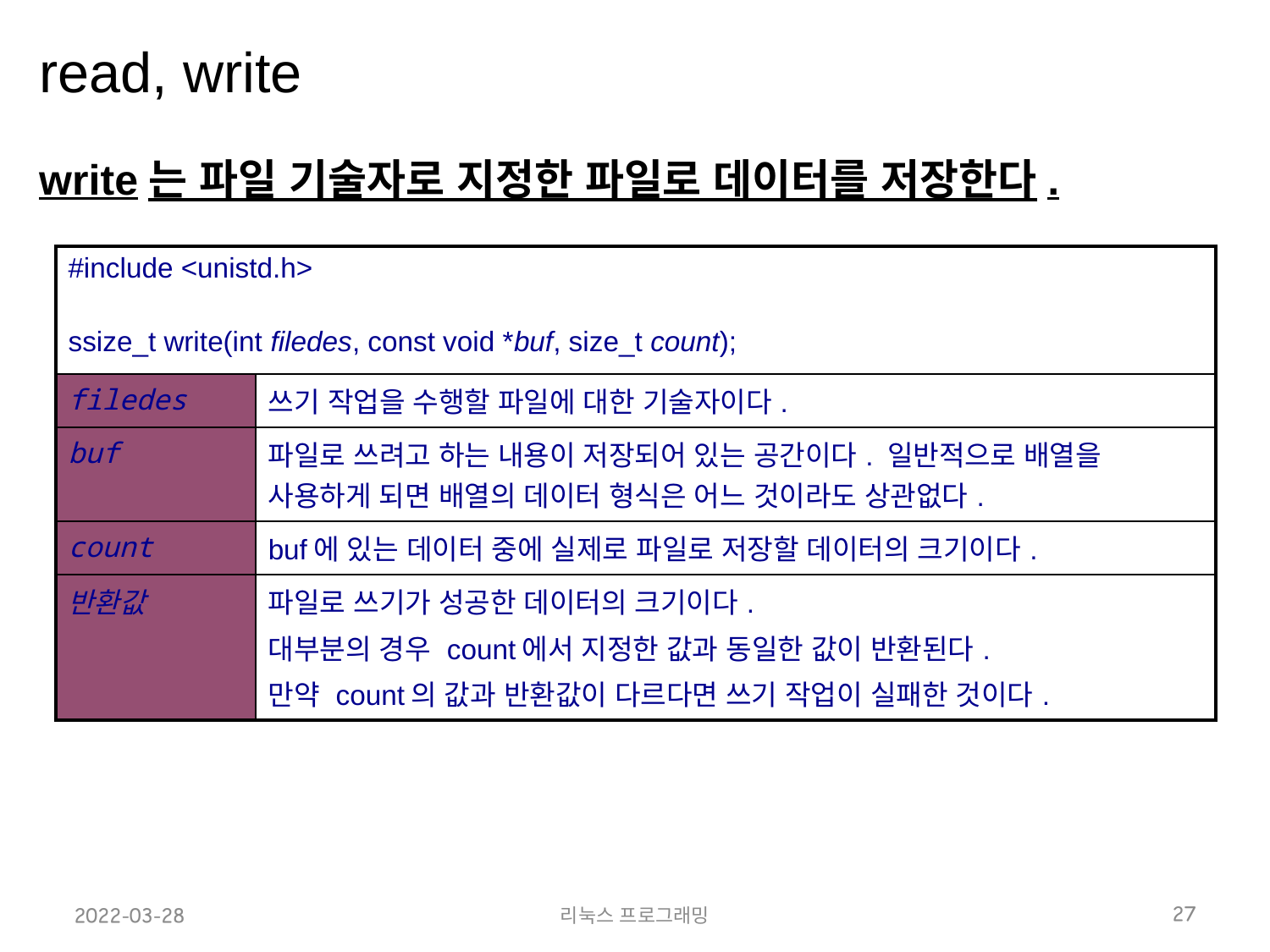

# read, write
write는 파일 기술자로 지정한 파일로 데이터를 저장한다.

| #include <unistd.h> ssize\_t write(int filedes, const void \*buf, size\_t count); |  |
| --- | --- |
| filedes | 쓰기 작업을 수행할 파일에 대한 기술자이다. |
| buf | 파일로 쓰려고 하는 내용이 저장되어 있는 공간이다. 일반적으로 배열을 사용하게 되면 배열의 데이터 형식은 어느 것이라도 상관없다. |
| count | buf에 있는 데이터 중에 실제로 파일로 저장할 데이터의 크기이다. |
| 반환값 | 파일로 쓰기가 성공한 데이터의 크기이다. 대부분의 경우 count에서 지정한 값과 동일한 값이 반환된다. 만약 count의 값과 반환값이 다르다면 쓰기 작업이 실패한 것이다. |
2022-03-28
리눅스 프로그래밍
27